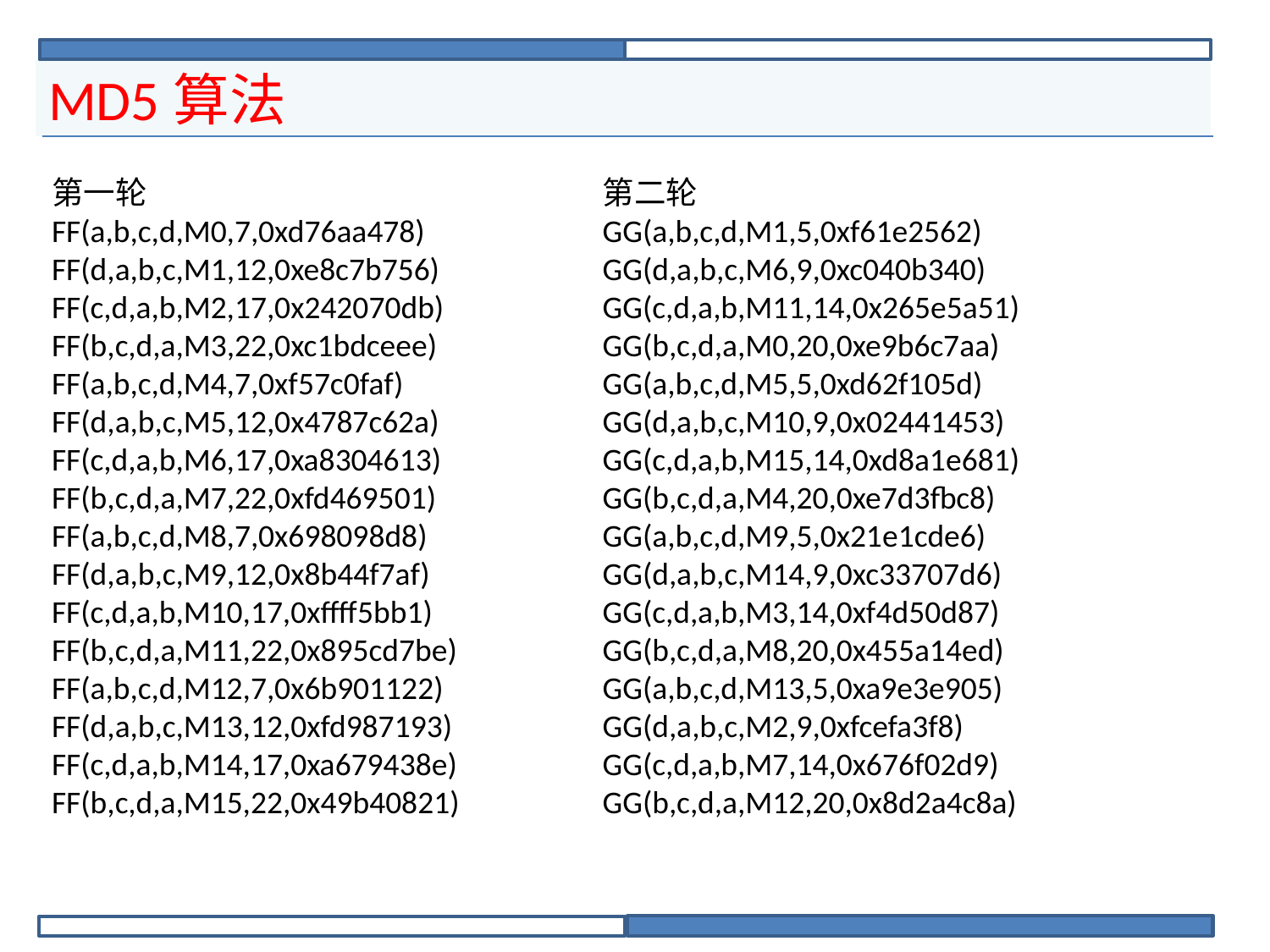

# MD5算法
第一轮
FF(a,b,c,d,M0,7,0xd76aa478)
FF(d,a,b,c,M1,12,0xe8c7b756)
FF(c,d,a,b,M2,17,0x242070db)
FF(b,c,d,a,M3,22,0xc1bdceee)
FF(a,b,c,d,M4,7,0xf57c0faf)
FF(d,a,b,c,M5,12,0x4787c62a)
FF(c,d,a,b,M6,17,0xa8304613)
FF(b,c,d,a,M7,22,0xfd469501)
FF(a,b,c,d,M8,7,0x698098d8)
FF(d,a,b,c,M9,12,0x8b44f7af)
FF(c,d,a,b,M10,17,0xffff5bb1)
FF(b,c,d,a,M11,22,0x895cd7be)
FF(a,b,c,d,M12,7,0x6b901122)
FF(d,a,b,c,M13,12,0xfd987193)
FF(c,d,a,b,M14,17,0xa679438e)
FF(b,c,d,a,M15,22,0x49b40821)
第二轮
GG(a,b,c,d,M1,5,0xf61e2562)
GG(d,a,b,c,M6,9,0xc040b340)
GG(c,d,a,b,M11,14,0x265e5a51)
GG(b,c,d,a,M0,20,0xe9b6c7aa)
GG(a,b,c,d,M5,5,0xd62f105d)
GG(d,a,b,c,M10,9,0x02441453)
GG(c,d,a,b,M15,14,0xd8a1e681)
GG(b,c,d,a,M4,20,0xe7d3fbc8)
GG(a,b,c,d,M9,5,0x21e1cde6)
GG(d,a,b,c,M14,9,0xc33707d6)
GG(c,d,a,b,M3,14,0xf4d50d87)
GG(b,c,d,a,M8,20,0x455a14ed)
GG(a,b,c,d,M13,5,0xa9e3e905)
GG(d,a,b,c,M2,9,0xfcefa3f8)
GG(c,d,a,b,M7,14,0x676f02d9)
GG(b,c,d,a,M12,20,0x8d2a4c8a)